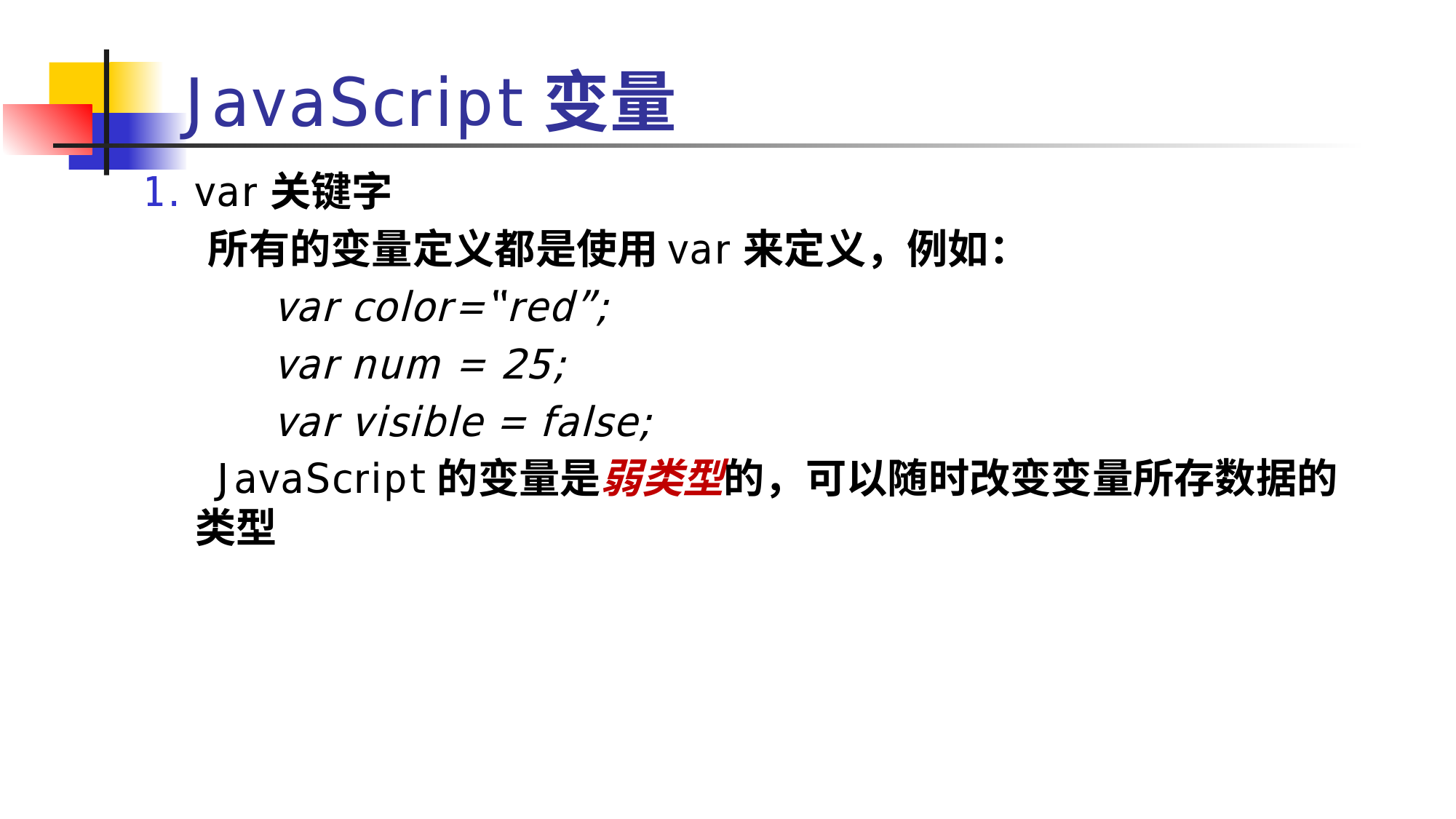

var关键字
      所有的变量定义都是使用var来定义，例如：
           var color=“red”;
           var num = 25;
           var visible = false;
      JavaScript的变量是弱类型的，可以随时改变变量所存数据的类型
JavaScript变量